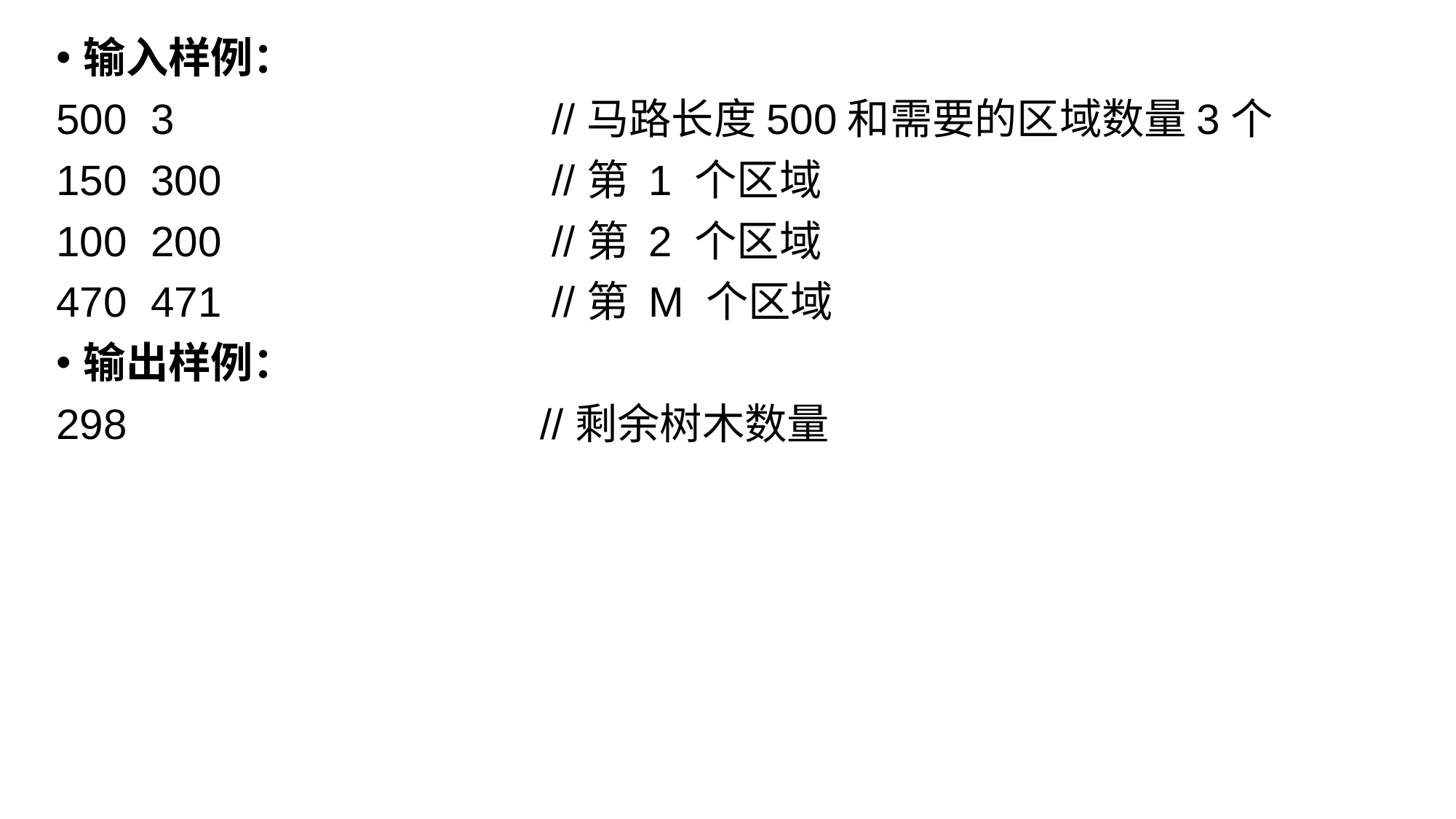

输入样例：
500  3                                //马路长度500和需要的区域数量3个
150  300                            //第 1 个区域
100  200                            //第 2 个区域
470  471                            //第 M 个区域
输出样例：
298                                   //剩余树木数量